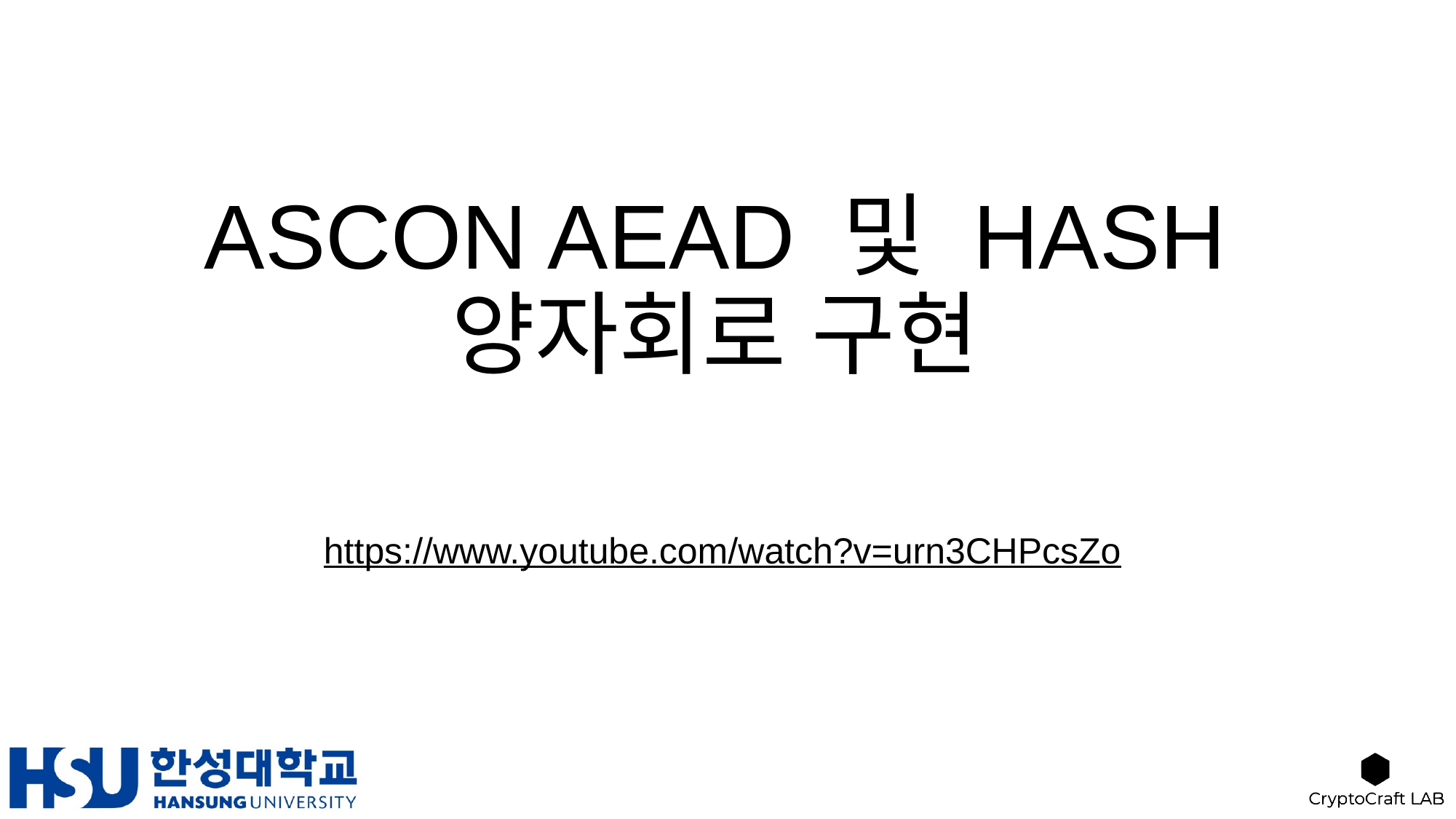

# ASCON AEAD 및 HASH 양자회로 구현
https://www.youtube.com/watch?v=urn3CHPcsZo